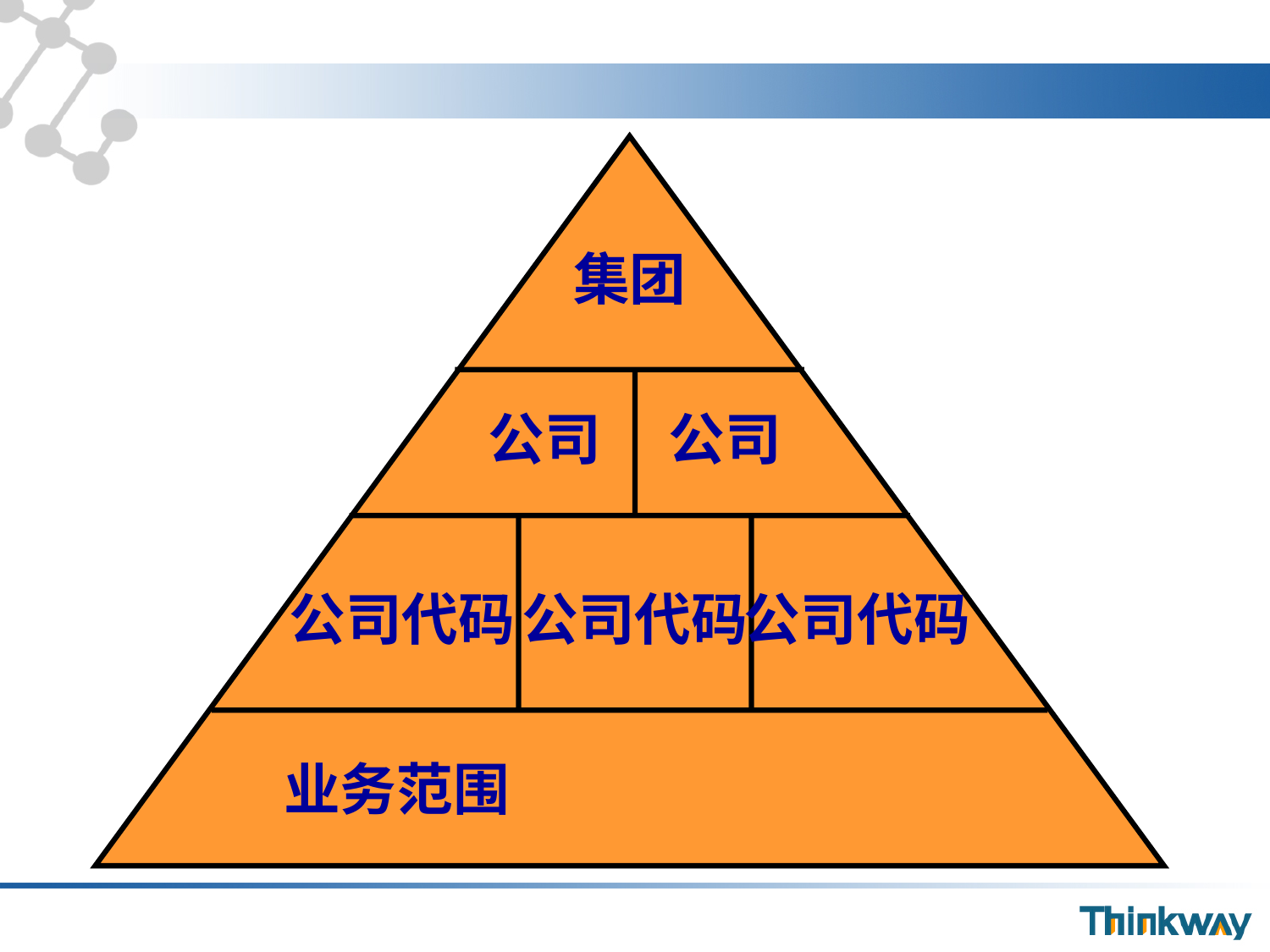

集团

公司
公司

公司代码
公司代码
公司代码

业务范围